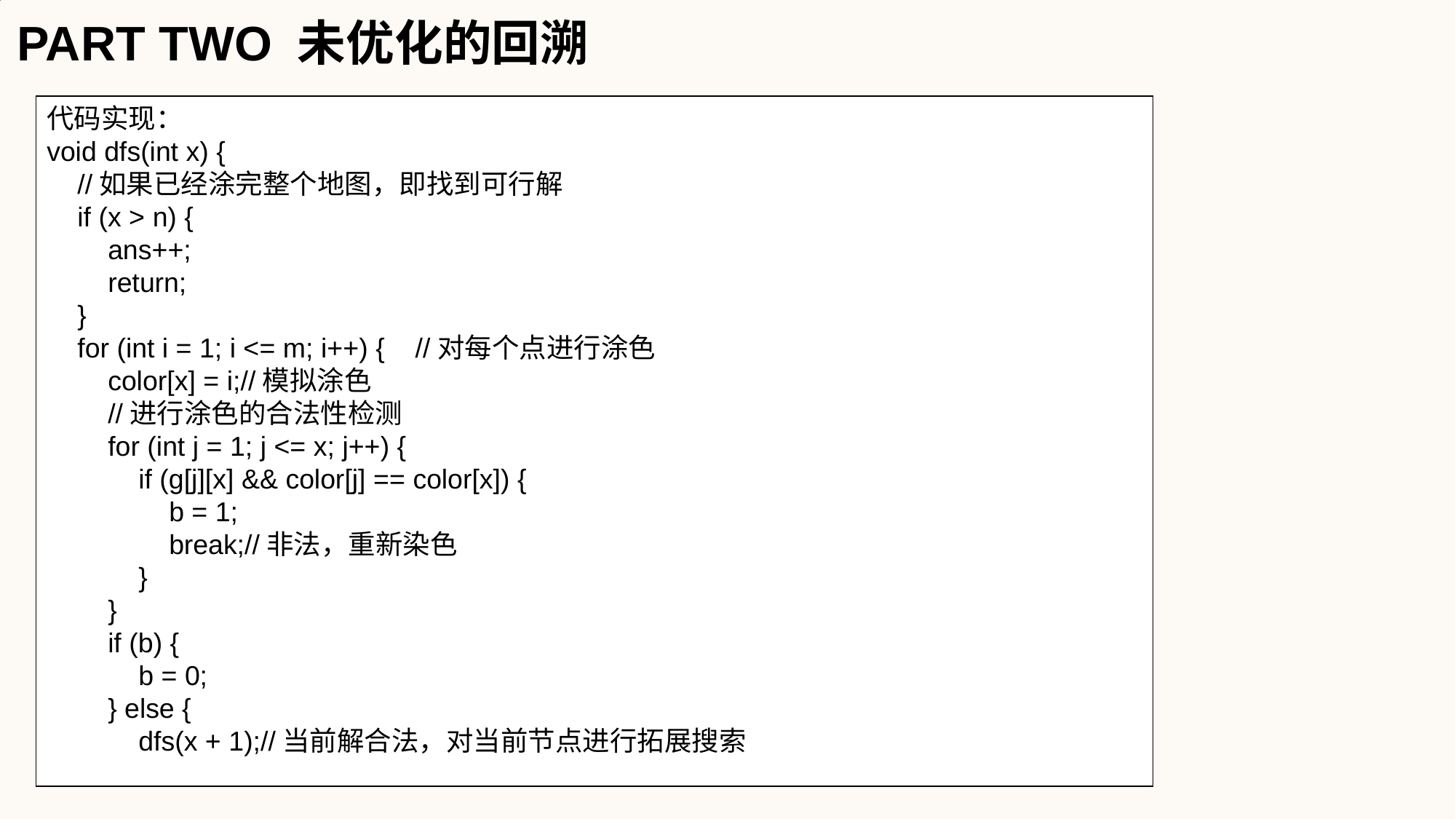

PART TWO 未优化的回溯
代码实现：
void dfs(int x) {
    //如果已经涂完整个地图，即找到可行解
    if (x > n) {
        ans++;
        return;
    }
    for (int i = 1; i <= m; i++) {    //对每个点进行涂色
        color[x] = i;//模拟涂色
        //进行涂色的合法性检测
        for (int j = 1; j <= x; j++) {
            if (g[j][x] && color[j] == color[x]) {
                b = 1;
                break;//非法，重新染色
            }
        }
        if (b) {
            b = 0;
        } else {
            dfs(x + 1);//当前解合法，对当前节点进行拓展搜索